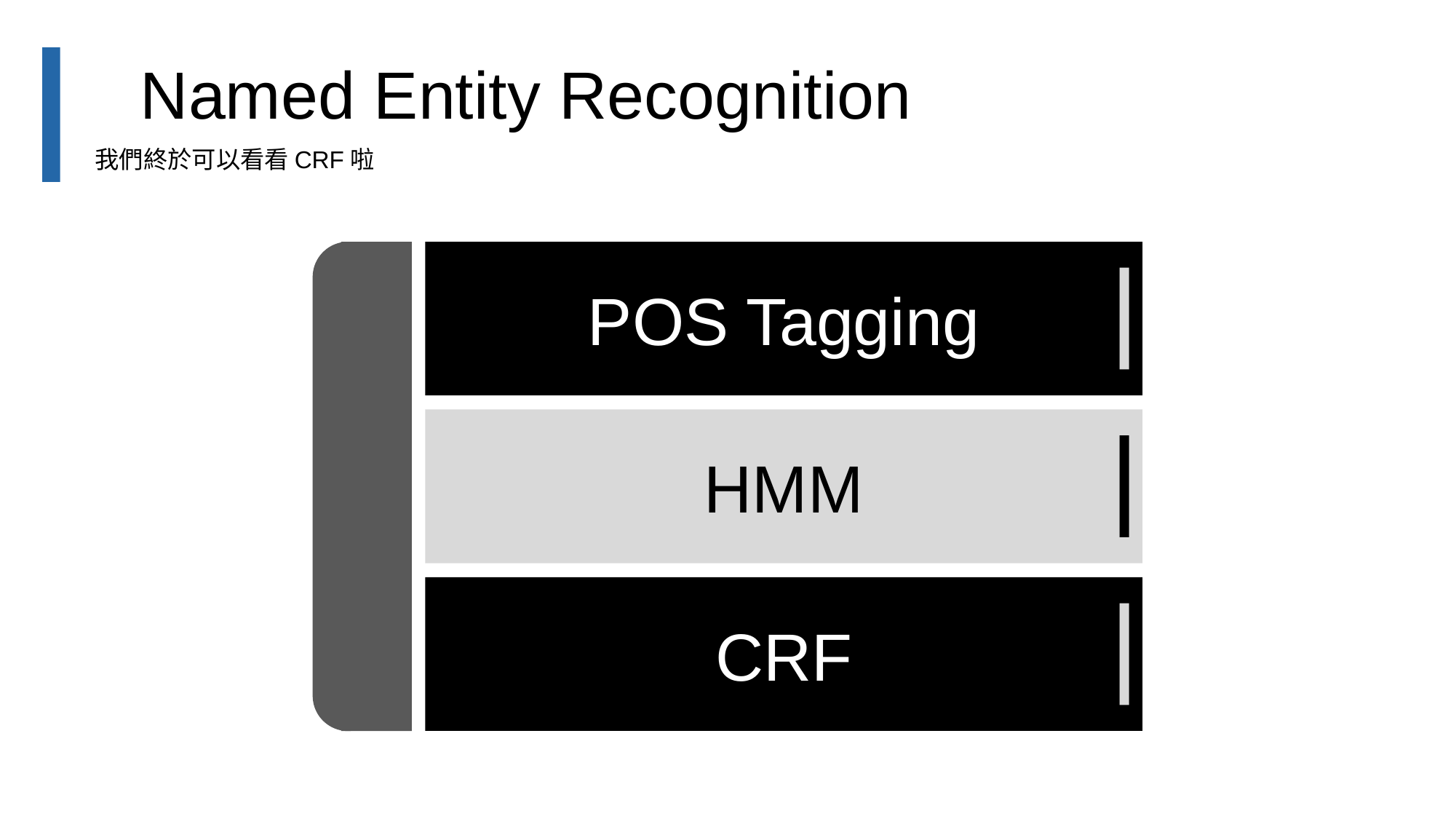

Named Entity Recognition
我們終於可以看看CRF啦

POS Tagging

HMM

CRF